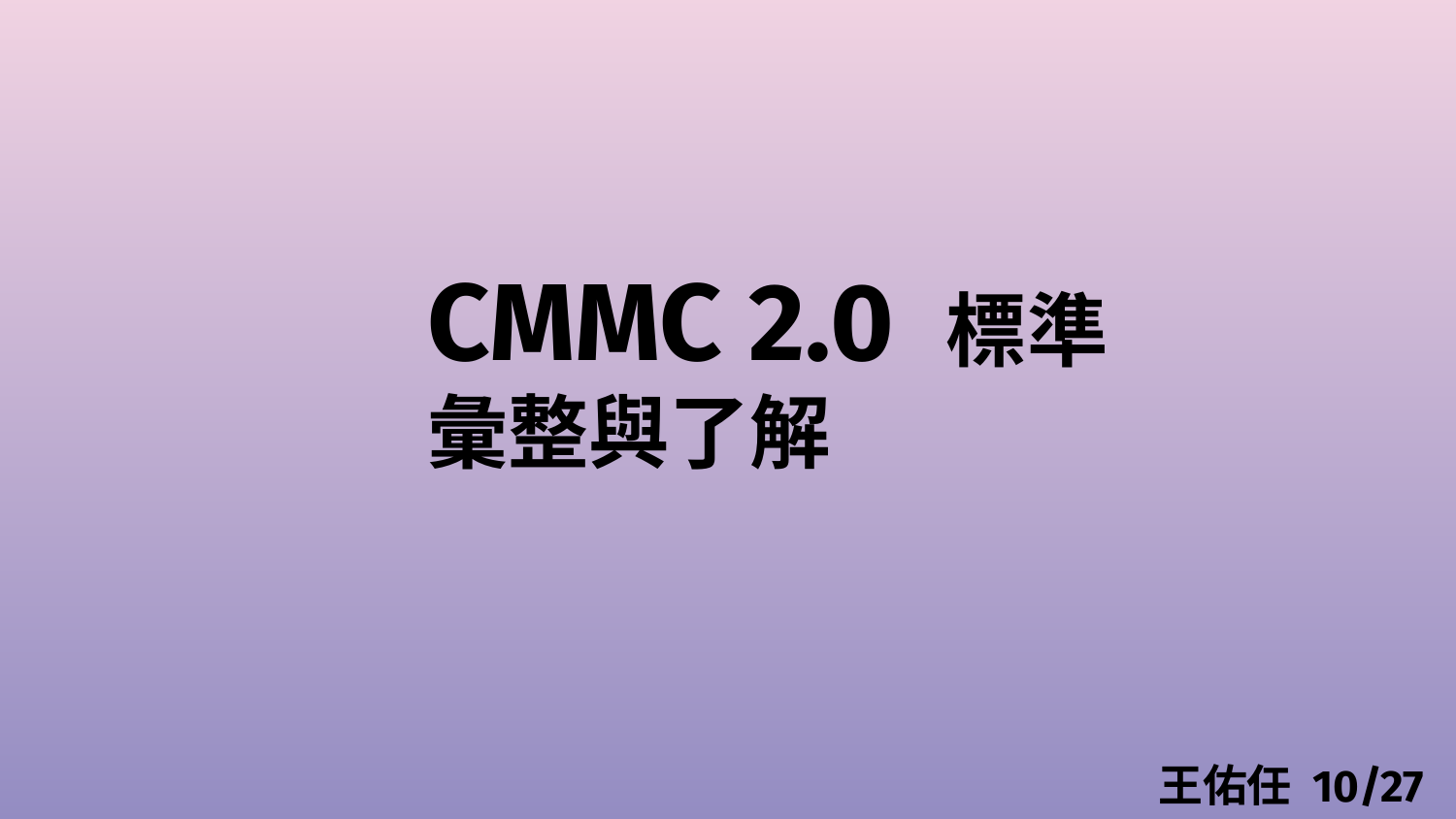

# CMMC 2.0 標準 彙整與了解
王佑任 10/27